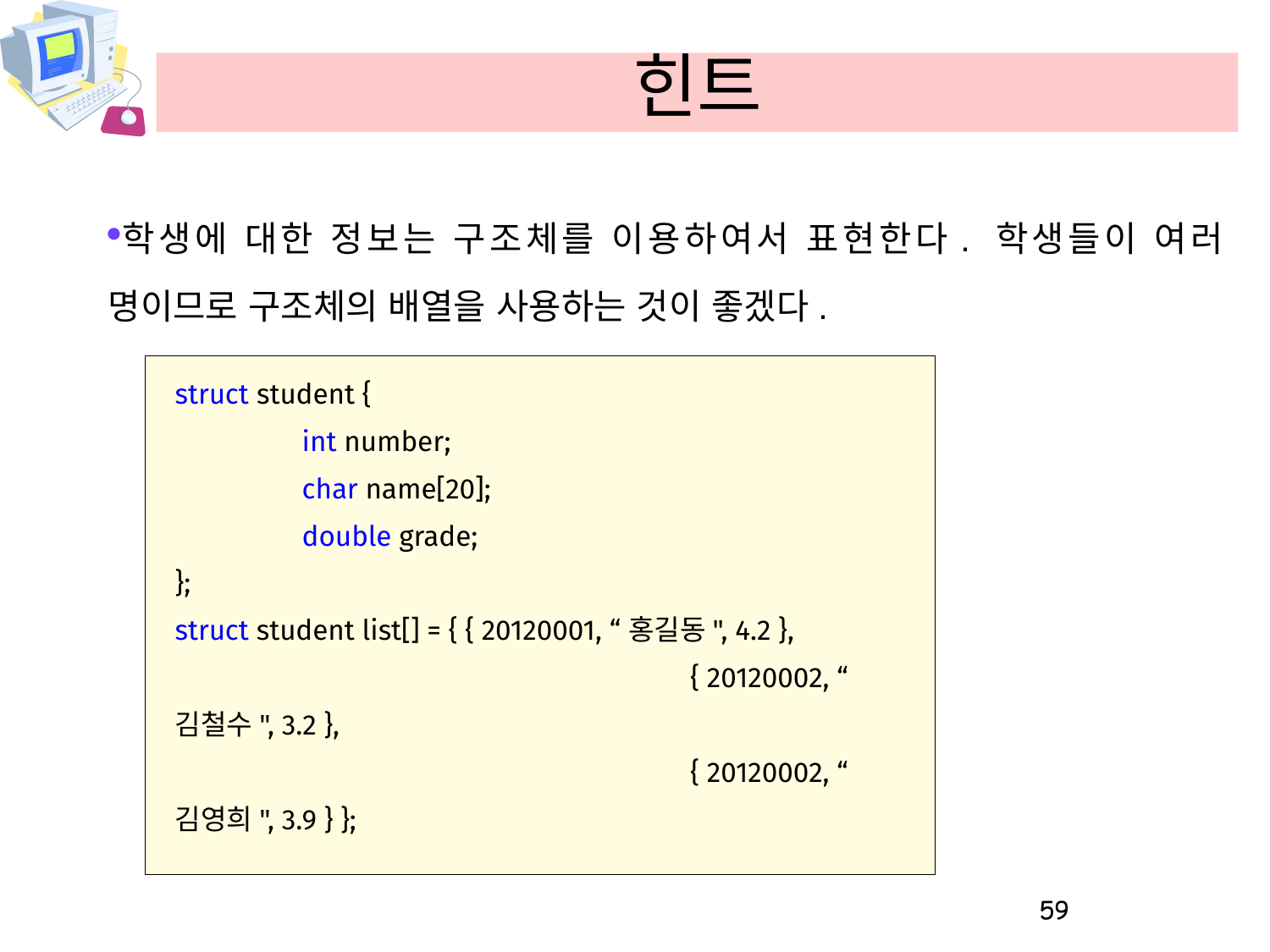

# 힌트
학생에 대한 정보는 구조체를 이용하여서 표현한다. 학생들이 여러 명이므로 구조체의 배열을 사용하는 것이 좋겠다.

struct student {
	int number;
	char name[20];
	double grade;
};
struct student list[] = { { 20120001, “홍길동", 4.2 },
				 { 20120002, “김철수", 3.2 },
				 { 20120002, “김영희", 3.9 } };

59